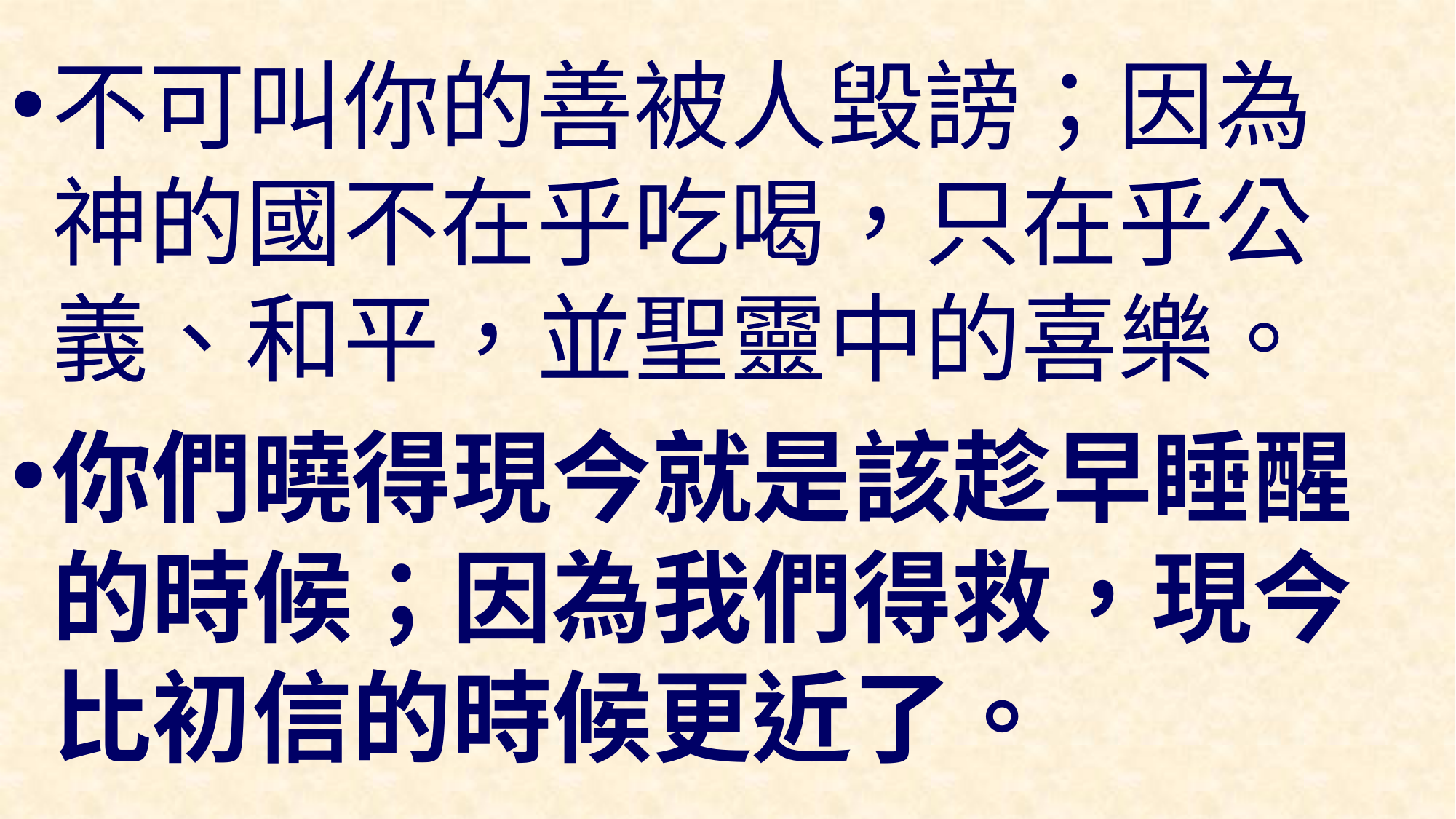

不可叫你的善被人毀謗；因為神的國不在乎吃喝，只在乎公義、和平，並聖靈中的喜樂。
你們曉得現今就是該趁早睡醒的時候；因為我們得救，現今比初信的時候更近了。